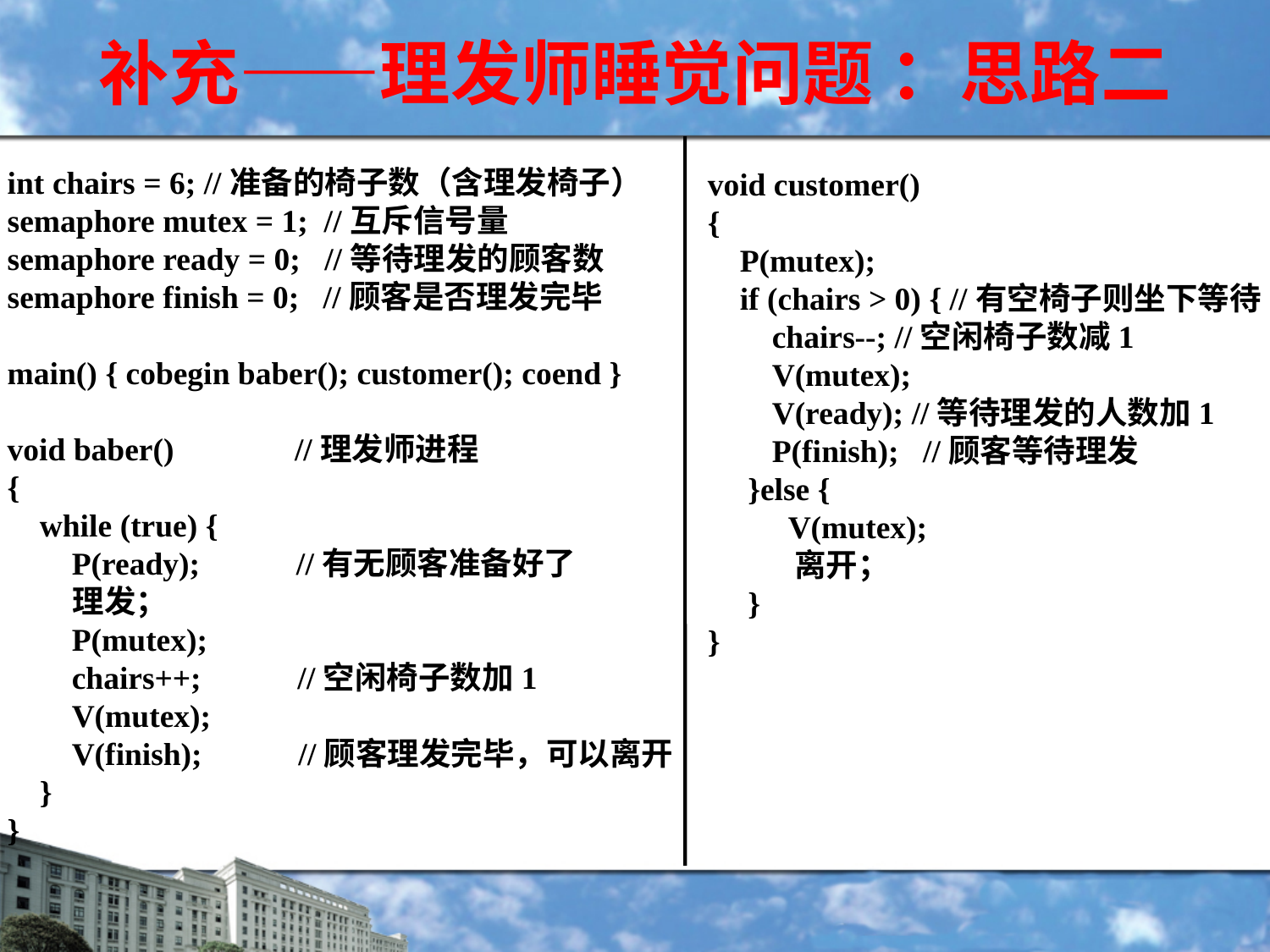

补充——理发师睡觉问题 ：思路二

int chairs = 6; //准备的椅子数（含理发椅子）
semaphore mutex = 1;  //互斥信号量
semaphore ready = 0;   //等待理发的顾客数
semaphore finish = 0;   //顾客是否理发完毕

main() { cobegin baber(); customer(); coend }

void baber()               //理发师进程
{
    while (true) {
        P(ready);            //有无顾客准备好了
        理发；
        P(mutex);
        chairs++;            //空闲椅子数加1
        V(mutex);
        V(finish);            //顾客理发完毕，可以离开
    }
}
void customer()
{
    P(mutex);
    if (chairs > 0) { //有空椅子则坐下等待
        chairs--; //空闲椅子数减1
        V(mutex);
        V(ready); //等待理发的人数加1
        P(finish);   //顾客等待理发
     }else {
          V(mutex);
           离开；
     }
}